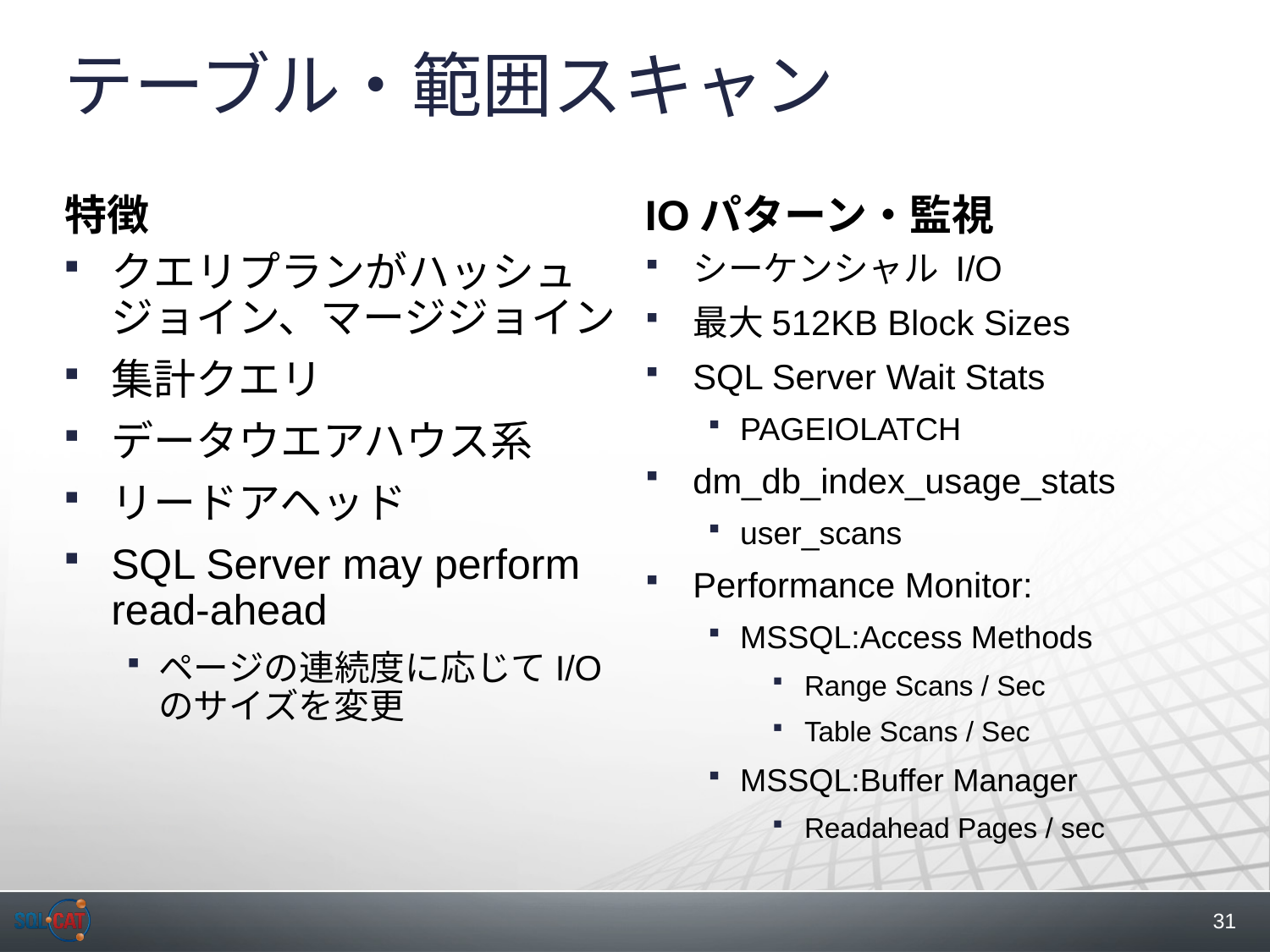

# テーブル・範囲スキャン
特徴
IOパターン・監視
クエリプランがハッシュジョイン、マージジョイン
集計クエリ
データウエアハウス系
リードアヘッド
SQL Server may perform read-ahead
ページの連続度に応じてI/Oのサイズを変更
シーケンシャル I/O
最大512KB Block Sizes
SQL Server Wait Stats
PAGEIOLATCH
dm_db_index_usage_stats
user_scans
Performance Monitor:
MSSQL:Access Methods
Range Scans / Sec
Table Scans / Sec
MSSQL:Buffer Manager
Readahead Pages / sec